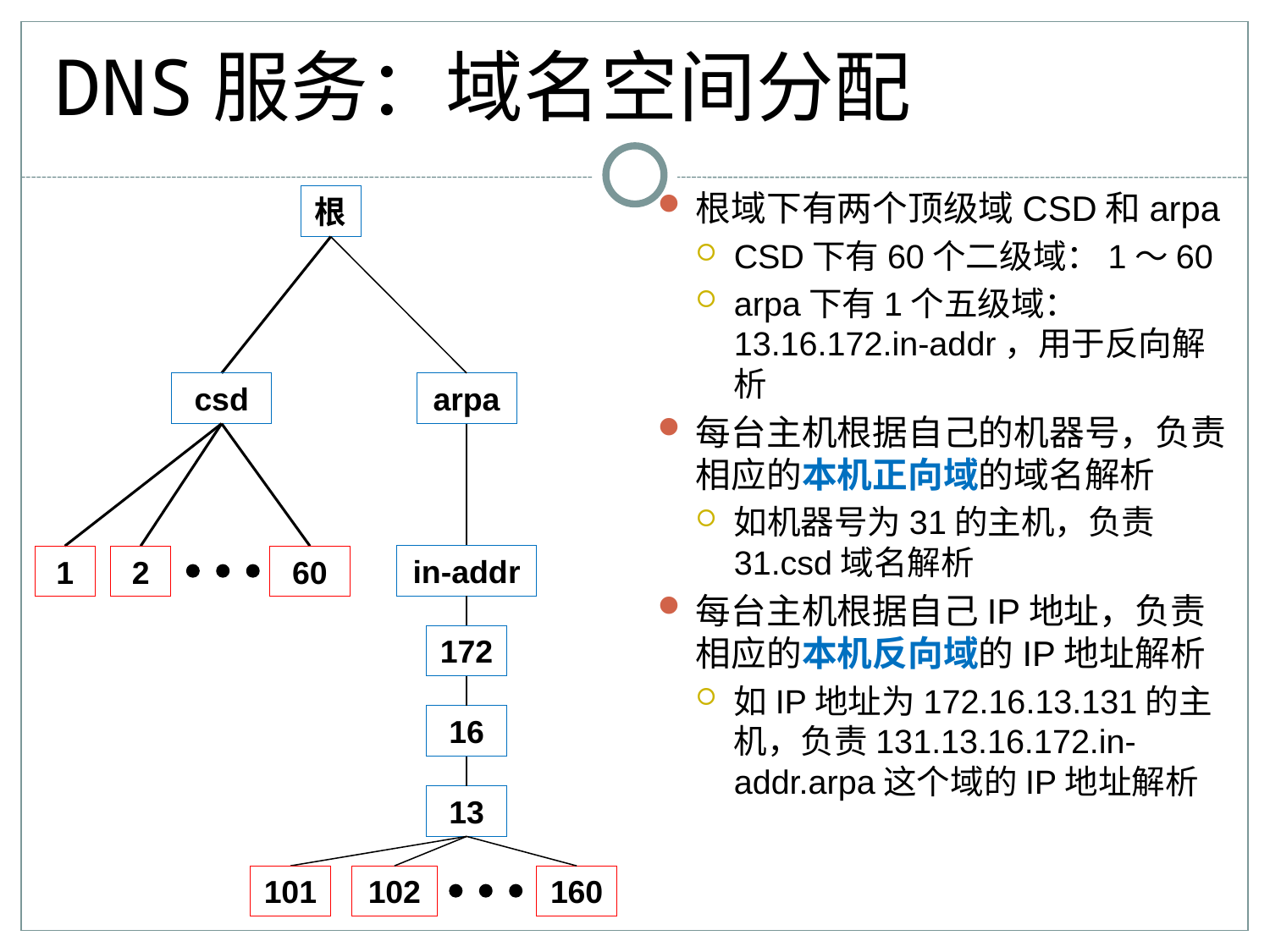

# DNS服务：域名空间分配
根域下有两个顶级域CSD和arpa
CSD下有60个二级域：1～60
arpa下有1个五级域：13.16.172.in-addr，用于反向解析
每台主机根据自己的机器号，负责相应的本机正向域的域名解析
如机器号为31的主机，负责31.csd域名解析
每台主机根据自己IP地址，负责相应的本机反向域的IP地址解析
如IP地址为172.16.13.131的主机，负责131.13.16.172.in-addr.arpa这个域的IP地址解析
根
csd
arpa
in-addr
1
2
60

172
16
13
101
102
160